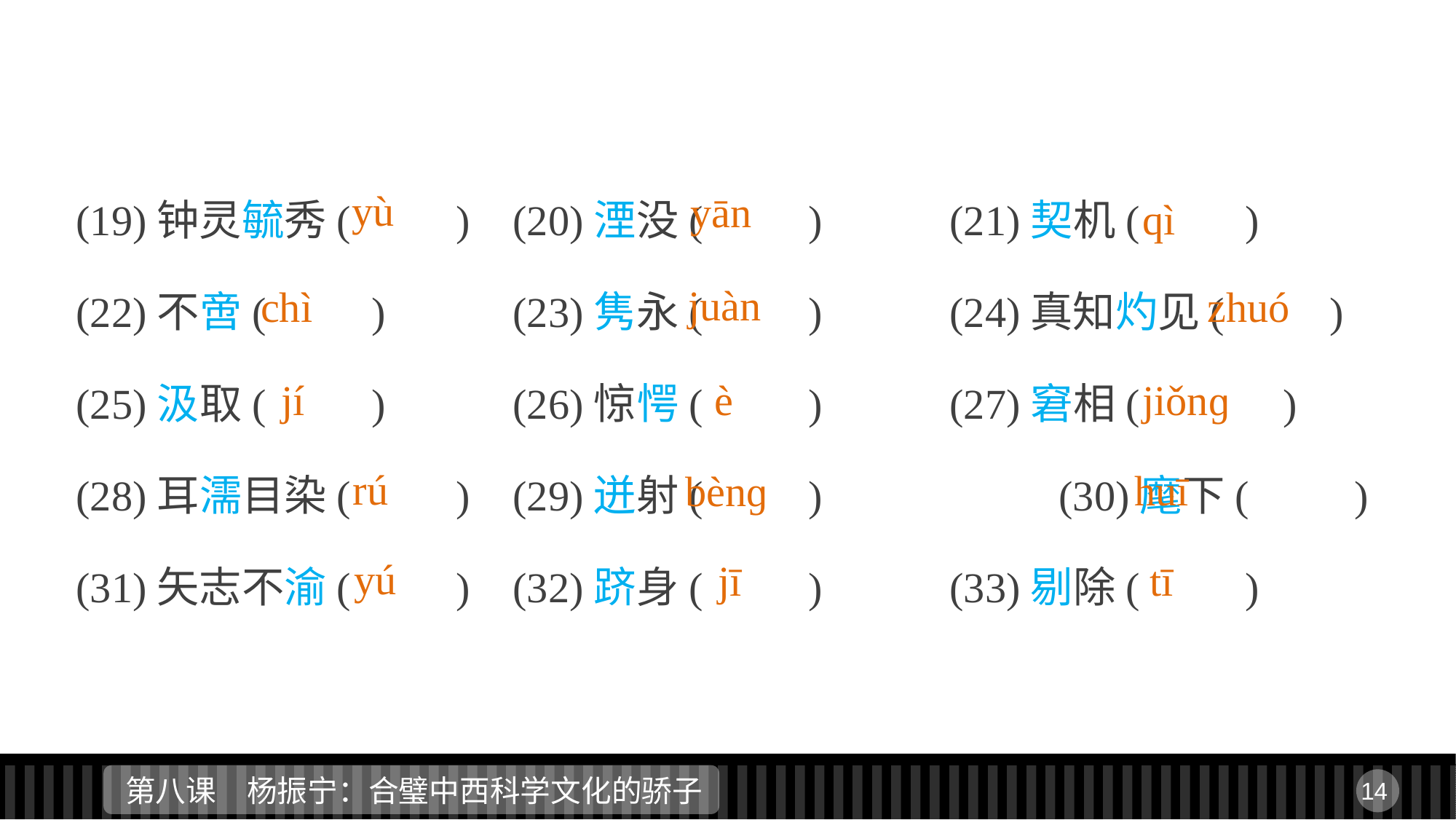

yù
yān
(19)钟灵毓秀(　　)	(20)湮没(　　)		(21)契机(　　)
(22)不啻(　　) 		(23)隽永(　　)		(24)真知灼见(　　)
(25)汲取(　　)		(26)惊愕(　　)		(27)窘相(　　    )
(28)耳濡目染(　　) 	(29)迸射(　　)  		(30)麾下(　　)
(31)矢志不渝(　　)  	(32)跻身(　　)		(33)剔除(　　)
qì
juàn
chì
zhuó
jí
è
jiǒnɡ
rú
huī
bènɡ
yú
jī
tī